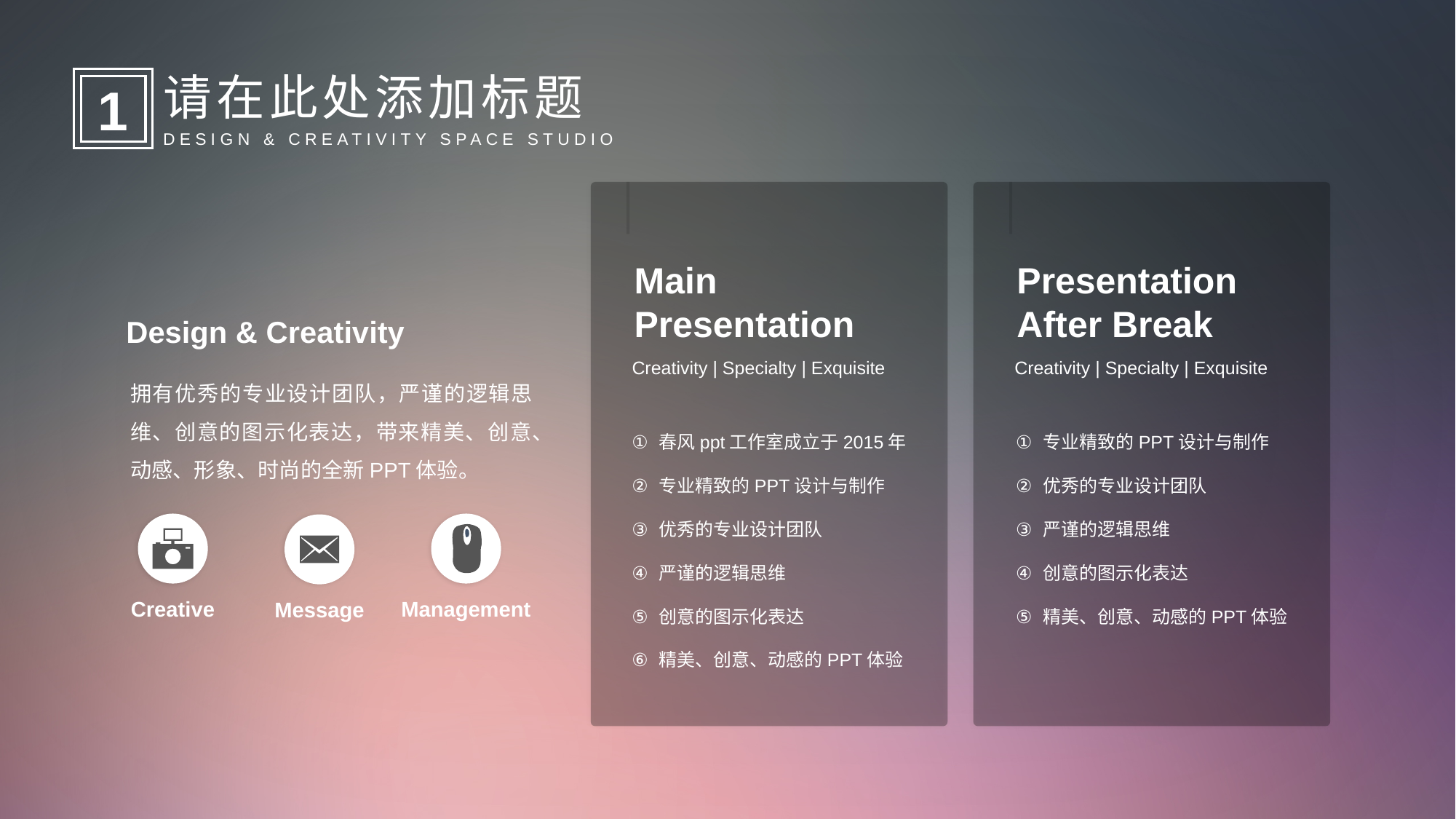

请在此处添加标题
1
DESIGN & CREATIVITY SPACE STUDIO

Main
Presentation
Presentation
After Break
Design & Creativity
Creativity | Specialty | Exquisite
Creativity | Specialty | Exquisite
拥有优秀的专业设计团队，严谨的逻辑思维、创意的图示化表达，带来精美、创意、动感、形象、时尚的全新PPT体验。
春风ppt工作室成立于2015年
专业精致的PPT设计与制作
优秀的专业设计团队
严谨的逻辑思维
创意的图示化表达
精美、创意、动感的PPT体验
专业精致的PPT设计与制作
优秀的专业设计团队
严谨的逻辑思维
创意的图示化表达
精美、创意、动感的PPT体验

Management
Creative
Message